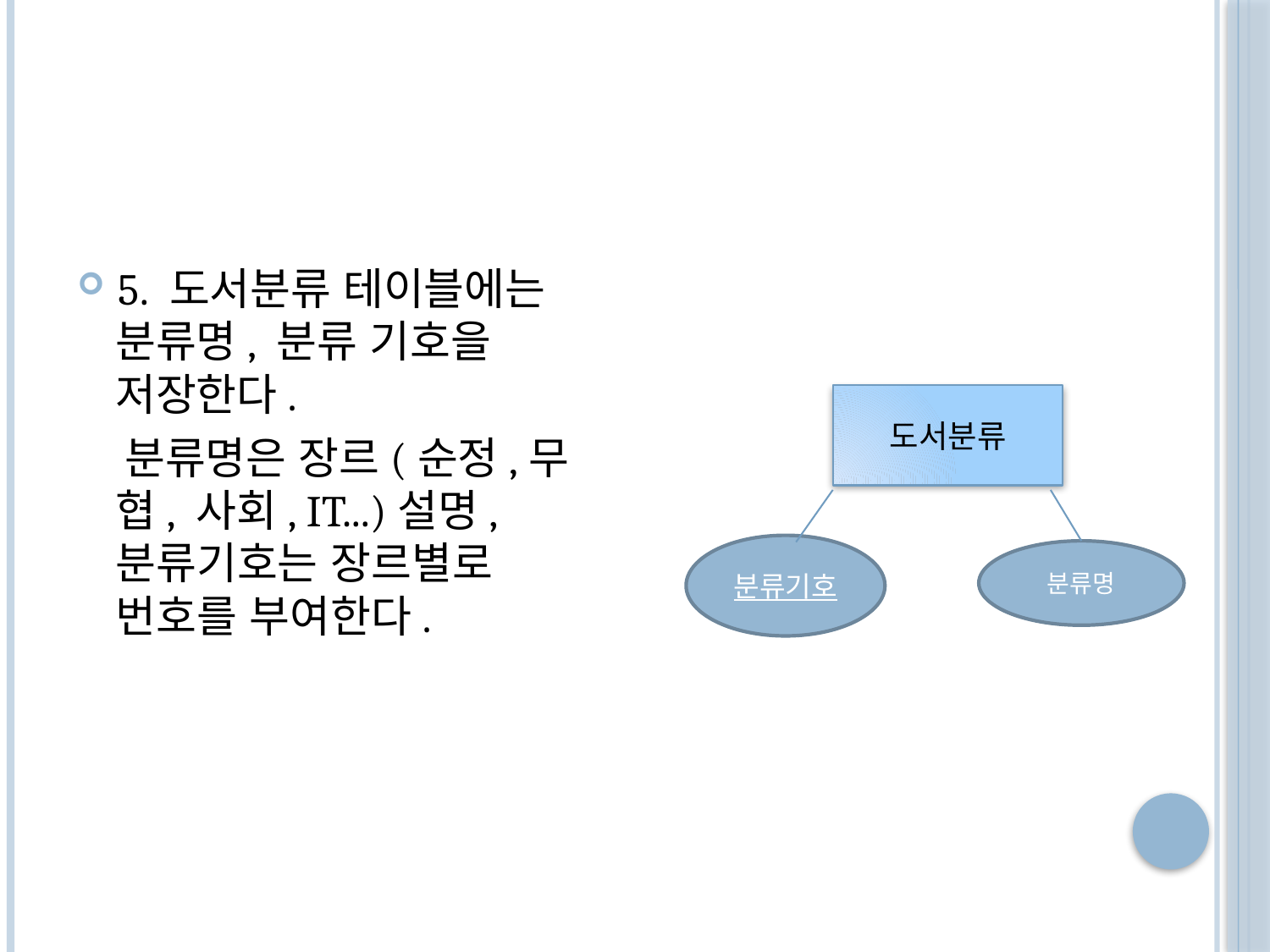

5. 도서분류 테이블에는 분류명, 분류 기호을 저장한다.
   분류명은 장르(순정,무협, 사회, IT...)설명, 분류기호는 장르별로 번호를 부여한다.

도서분류
분류기호
분류명